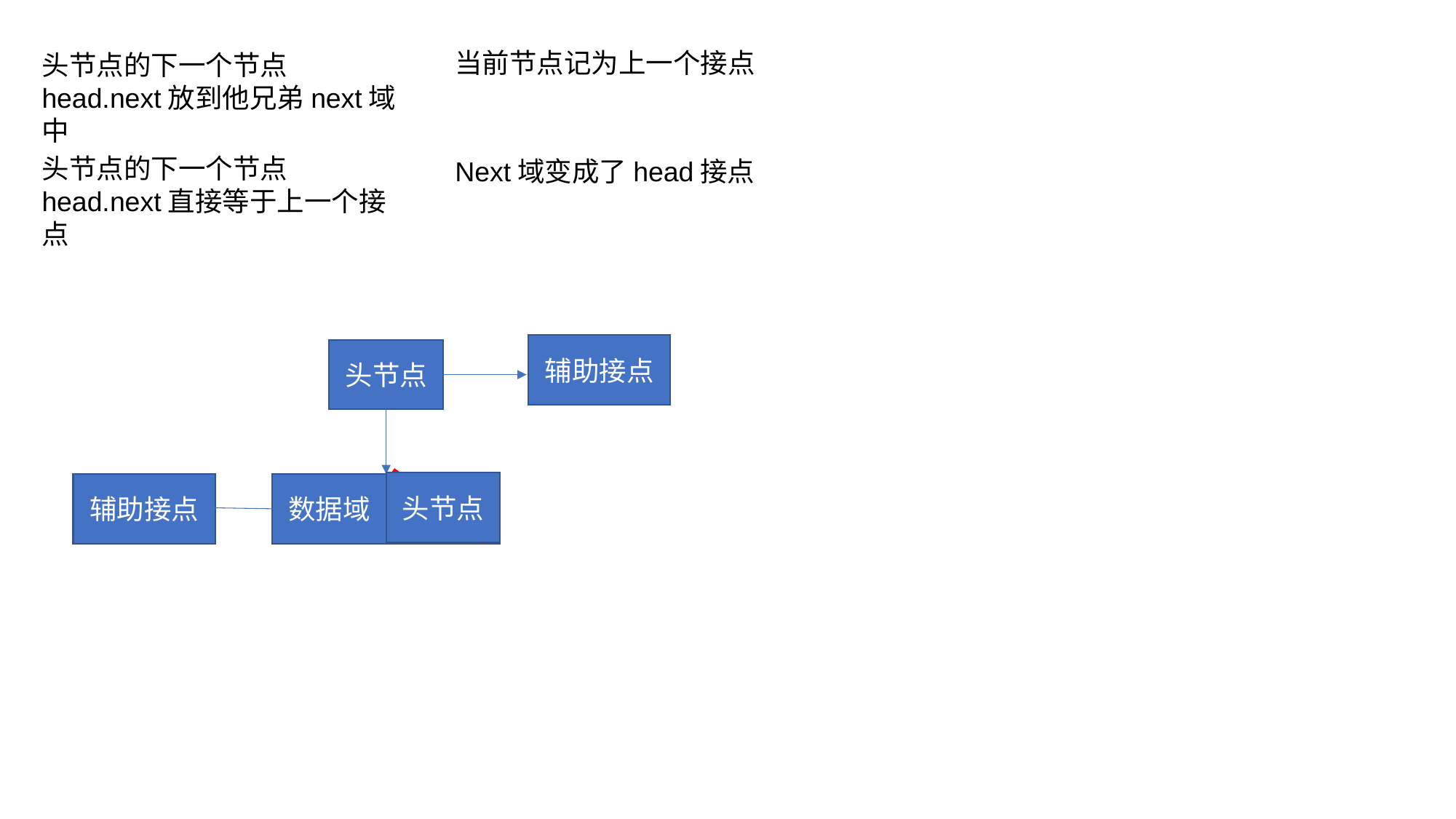

当前节点记为上一个接点
头节点的下一个节点head.next放到他兄弟next域中
头节点的下一个节点head.next直接等于上一个接点
Next域变成了head接点
辅助接点
头节点
头节点
辅助接点
数据域
数据域
Next域